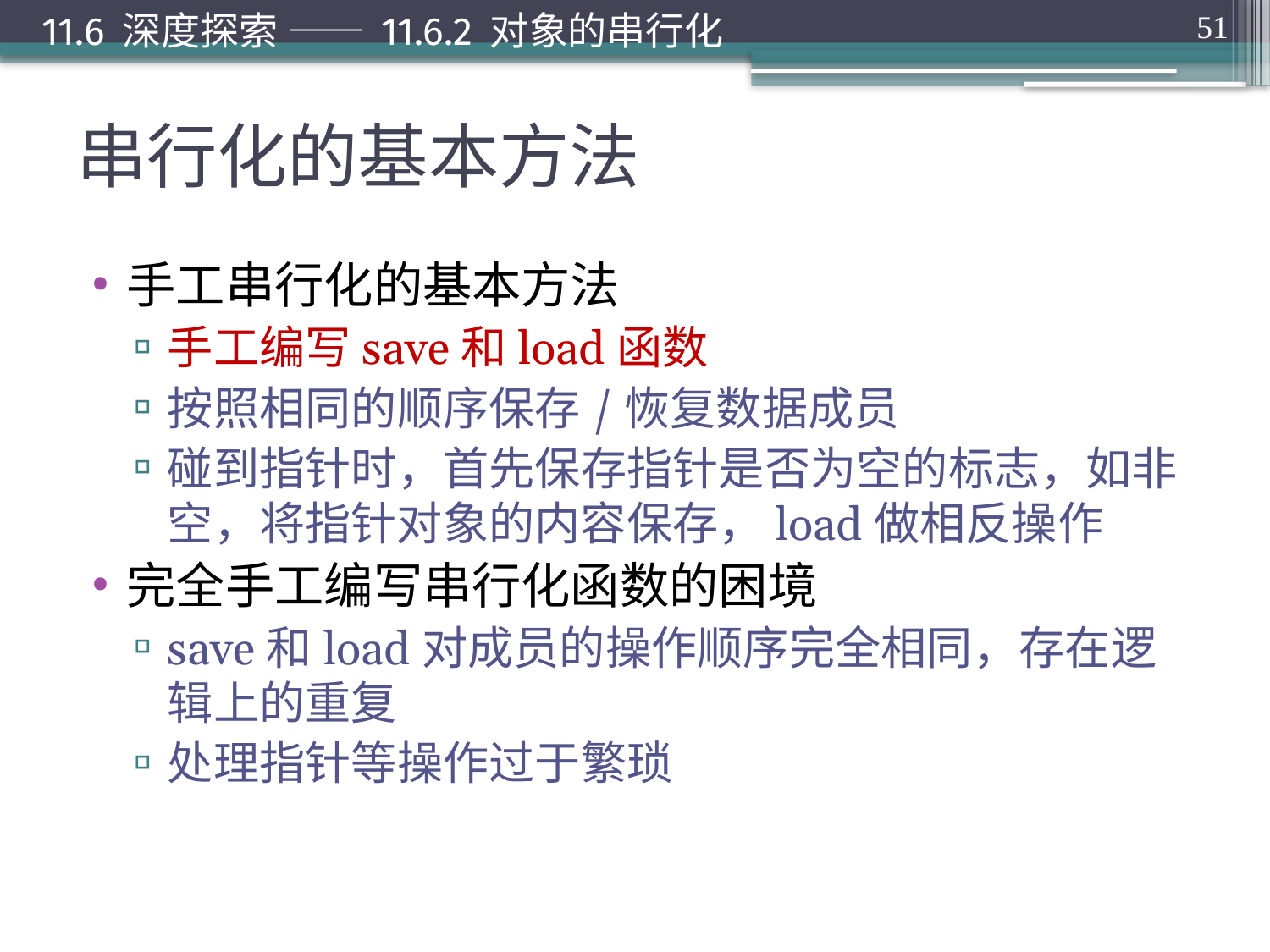

11.6 深度探索 —— 11.6.2 对象的串行化
51
# 串行化的基本方法
手工串行化的基本方法
手工编写save和load函数
按照相同的顺序保存/恢复数据成员
碰到指针时，首先保存指针是否为空的标志，如非空，将指针对象的内容保存，load做相反操作
完全手工编写串行化函数的困境
save和load对成员的操作顺序完全相同，存在逻辑上的重复
处理指针等操作过于繁琐